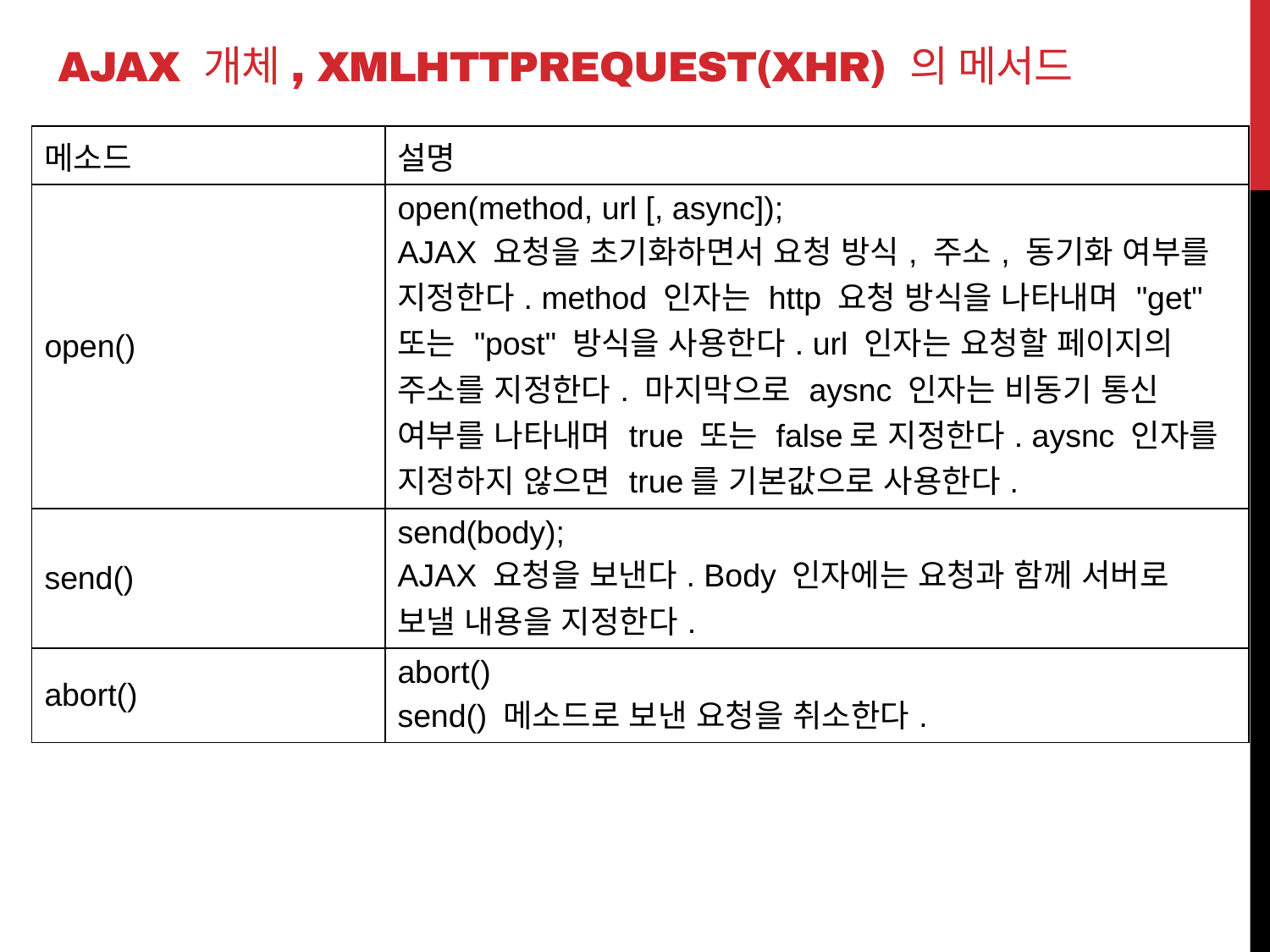

# Ajax 개체, XMLHttpRequest(XHR) 의 메서드
| 메소드 | 설명 |
| --- | --- |
| open() | open(method, url [, async]); AJAX 요청을 초기화하면서 요청 방식, 주소, 동기화 여부를 지정한다. method 인자는 http 요청 방식을 나타내며 "get" 또는 "post" 방식을 사용한다. url 인자는 요청할 페이지의 주소를 지정한다. 마지막으로 aysnc 인자는 비동기 통신 여부를 나타내며 true 또는 false로 지정한다. aysnc 인자를 지정하지 않으면 true를 기본값으로 사용한다. |
| send() | send(body); AJAX 요청을 보낸다. Body 인자에는 요청과 함께 서버로 보낼 내용을 지정한다. |
| abort() | abort() send() 메소드로 보낸 요청을 취소한다. |